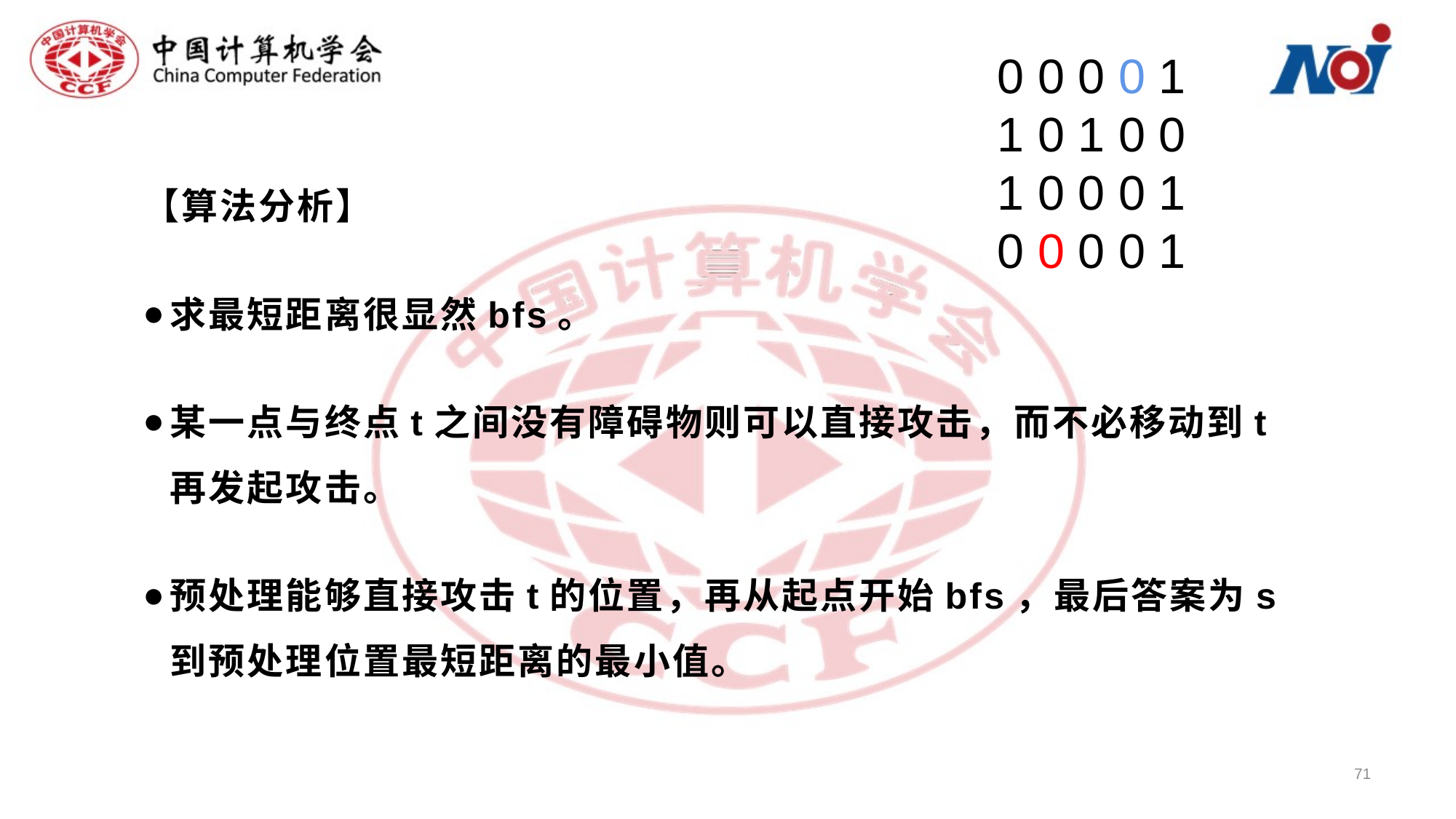

0 0 0 0 1
1 0 1 0 0
1 0 0 0 1
0 0 0 0 1
【算法分析】
求最短距离很显然bfs。
某一点与终点t之间没有障碍物则可以直接攻击，而不必移动到t再发起攻击。
预处理能够直接攻击t的位置，再从起点开始bfs，最后答案为s到预处理位置最短距离的最小值。
71